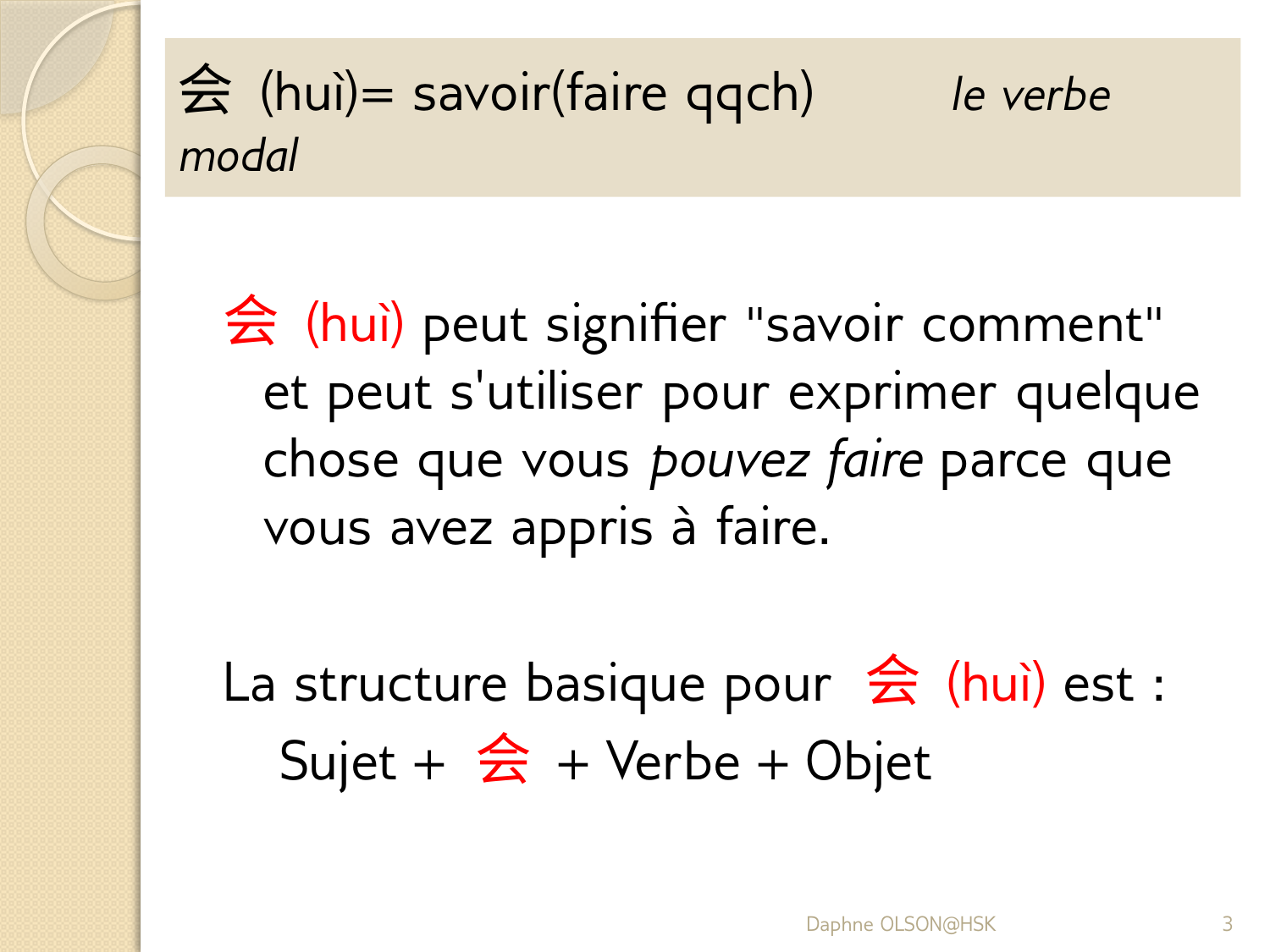

# 会 (huì)= savoir(faire qqch)        le verbe modal

会 (huì) peut signifier "savoir comment" et peut s'utiliser pour exprimer quelque chose que vous pouvez faire parce que vous avez appris à faire.

La structure basique pour 会 (huì) est :
	 Sujet + 会 + Verbe + Objet
Daphne OLSON@HSK
3